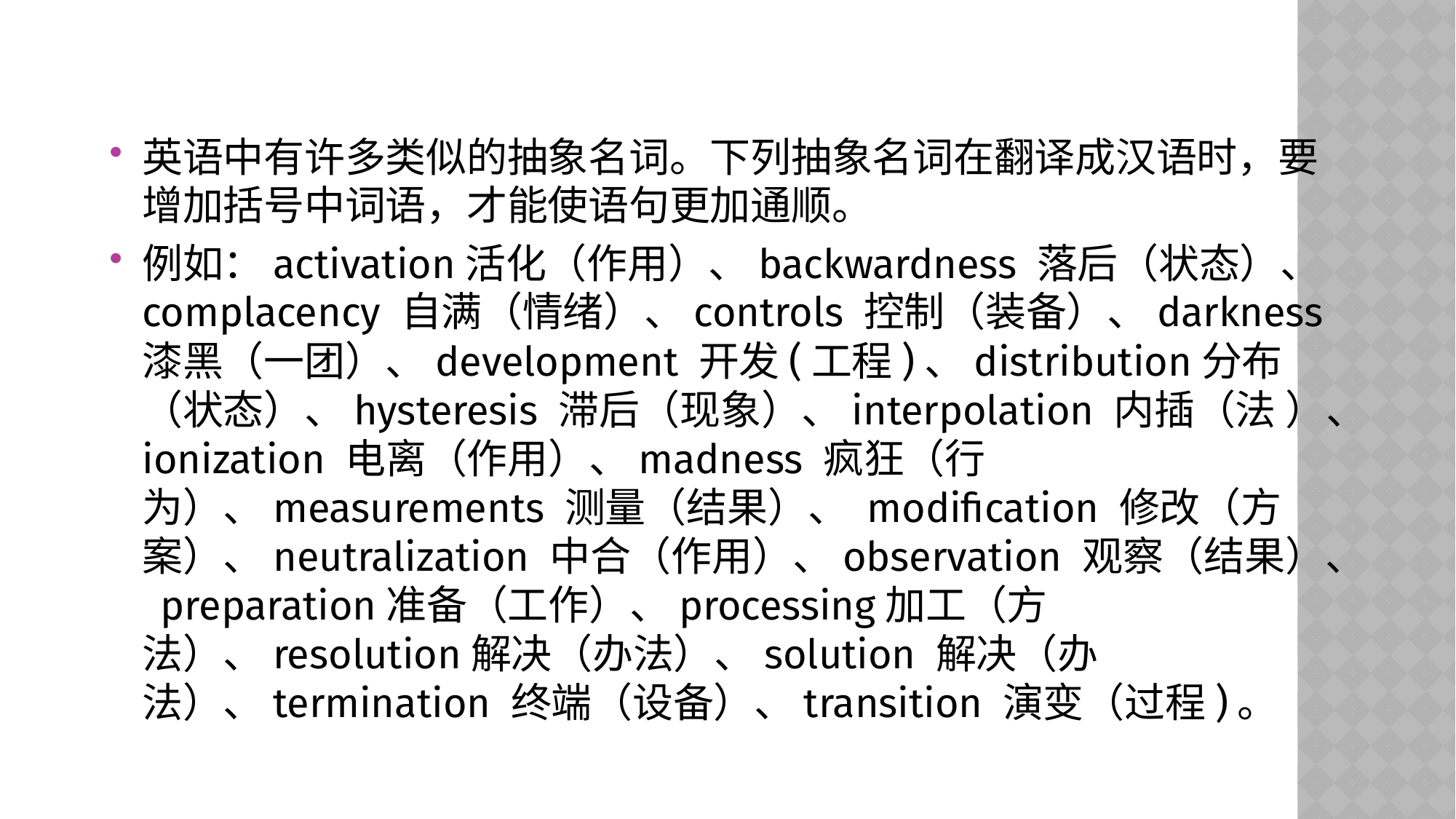

英语中有许多类似的抽象名词。下列抽象名词在翻译成汉语时，要增加括号中词语，才能使语句更加通顺。
例如：activation活化（作用）、backwardness 落后（状态）、 complacency 自满（情绪）、controls 控制（装备）、darkness 漆黑（一团）、development 开发(工程)、distribution分布（状态）、hysteresis 滞后（现象）、interpolation 内插（法 ）、ionization 电离（作用）、madness 疯狂（行为）、measurements 测量（结果）、 modification 修改（方案）、neutralization 中合（作用）、observation 观察（结果）、 preparation准备（工作）、processing加工（方法）、resolution解决（办法）、solution 解决（办法）、termination 终端（设备）、transition 演变（过程)。